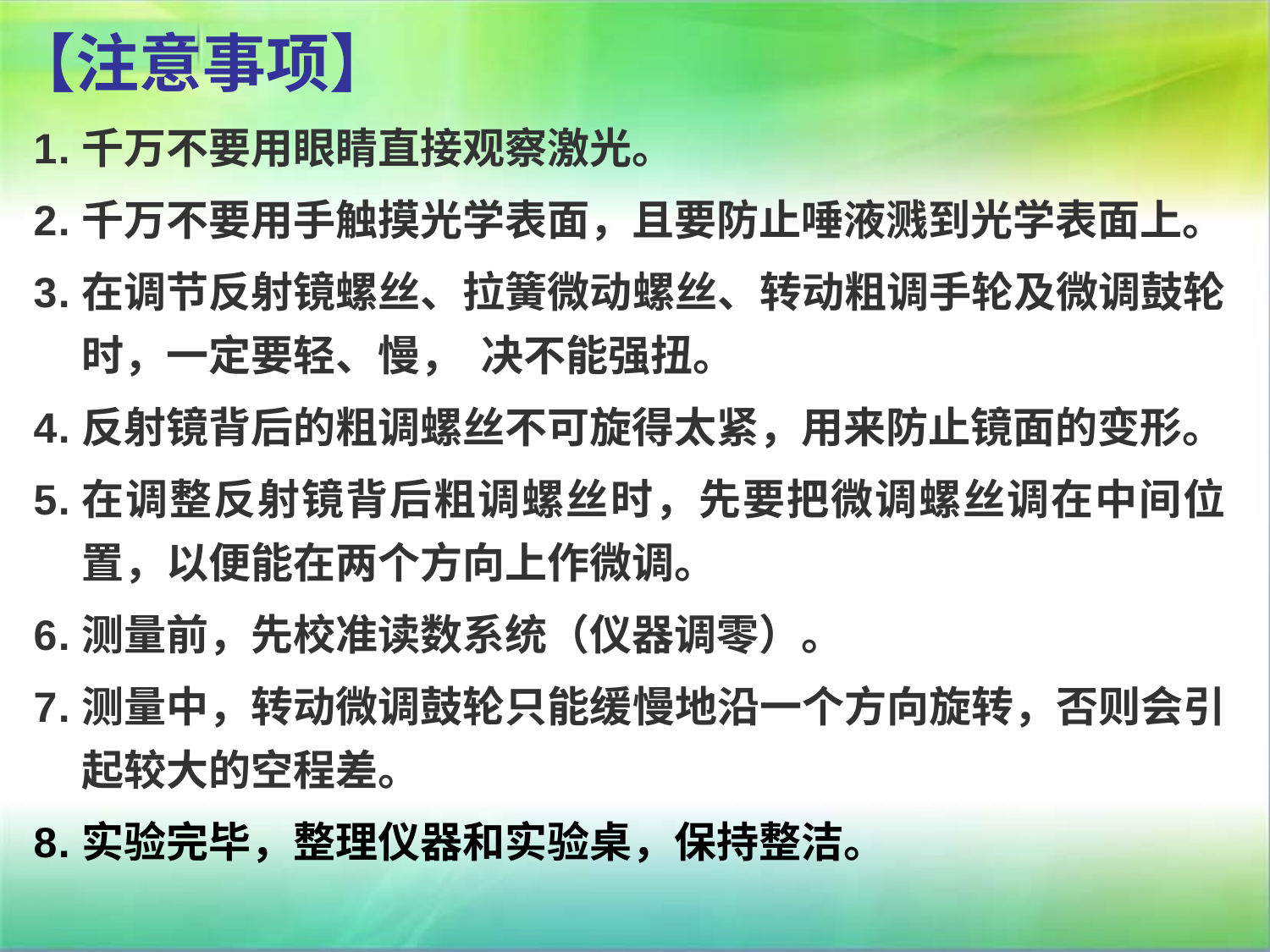

【注意事项】
千万不要用眼睛直接观察激光。
千万不要用手触摸光学表面，且要防止唾液溅到光学表面上。
在调节反射镜螺丝、拉簧微动螺丝、转动粗调手轮及微调鼓轮时，一定要轻、慢，  决不能强扭。
反射镜背后的粗调螺丝不可旋得太紧，用来防止镜面的变形。
在调整反射镜背后粗调螺丝时，先要把微调螺丝调在中间位置，以便能在两个方向上作微调。
测量前，先校准读数系统（仪器调零）。
测量中，转动微调鼓轮只能缓慢地沿一个方向旋转，否则会引起较大的空程差。
实验完毕，整理仪器和实验桌，保持整洁。